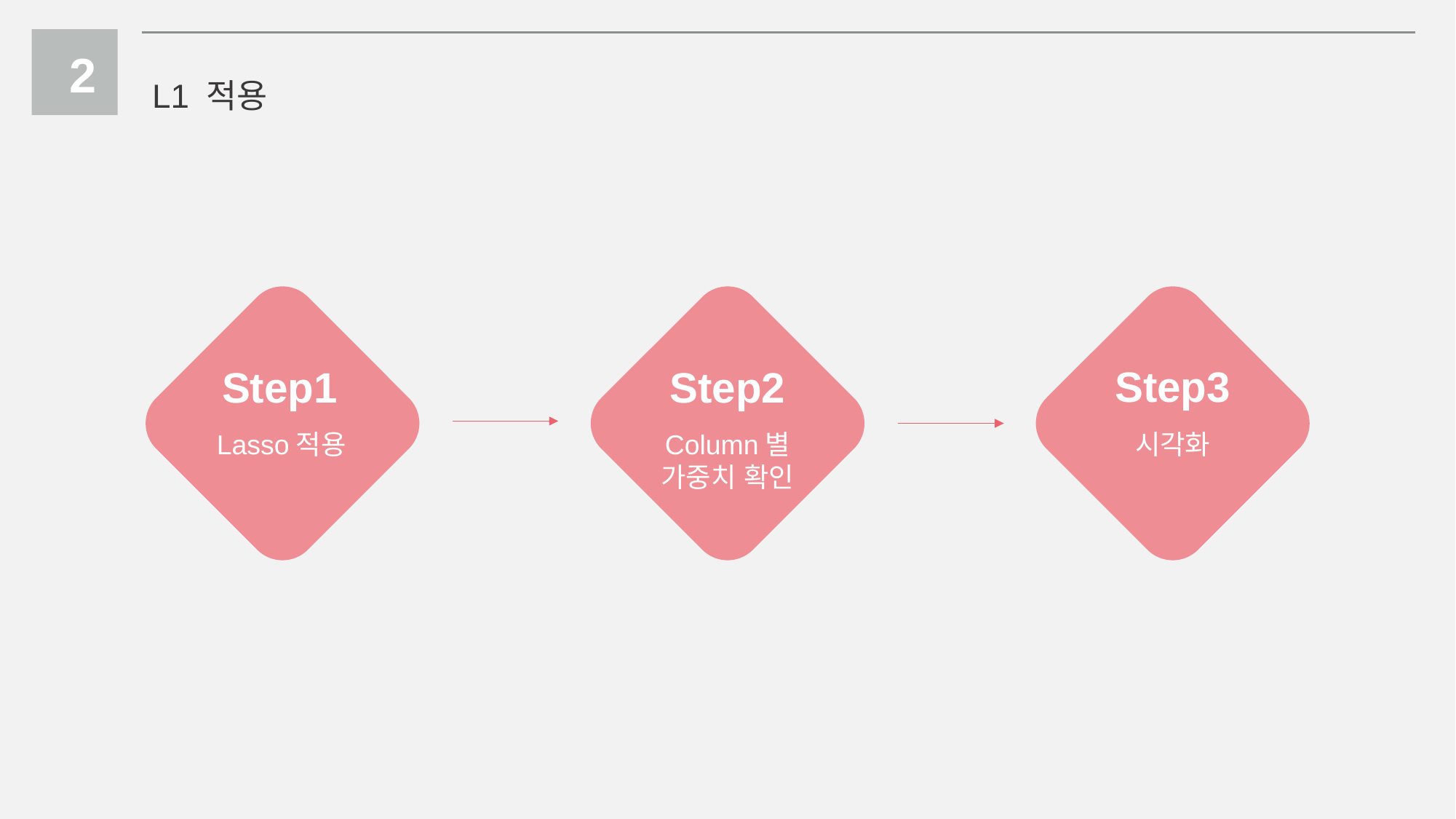

2
L1 적용

Step3
Step1
Step2
Lasso적용
Column별
가중치 확인
시각화